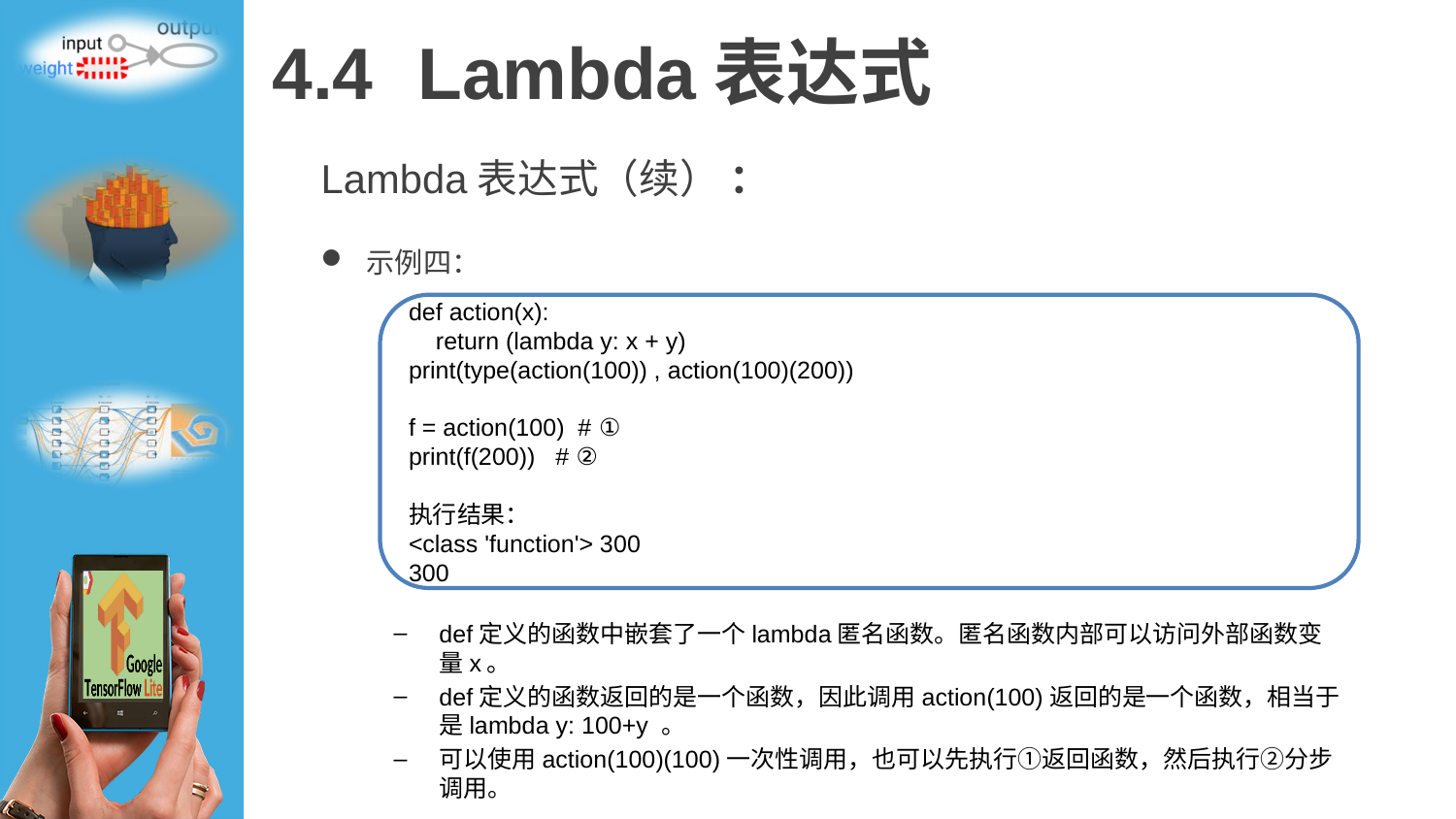

# 4.4 	Lambda表达式
Lambda表达式（续） ：
示例四：

def定义的函数中嵌套了一个lambda匿名函数。匿名函数内部可以访问外部函数变量x。
def定义的函数返回的是一个函数，因此调用action(100)返回的是一个函数，相当于是lambda y: 100+y 。
可以使用action(100)(100)一次性调用，也可以先执行①返回函数，然后执行②分步调用。

def action(x):
    return (lambda y: x + y)
print(type(action(100)) , action(100)(200))

f = action(100)  # ①
print(f(200))   # ②

执行结果：
<class 'function'> 300
300